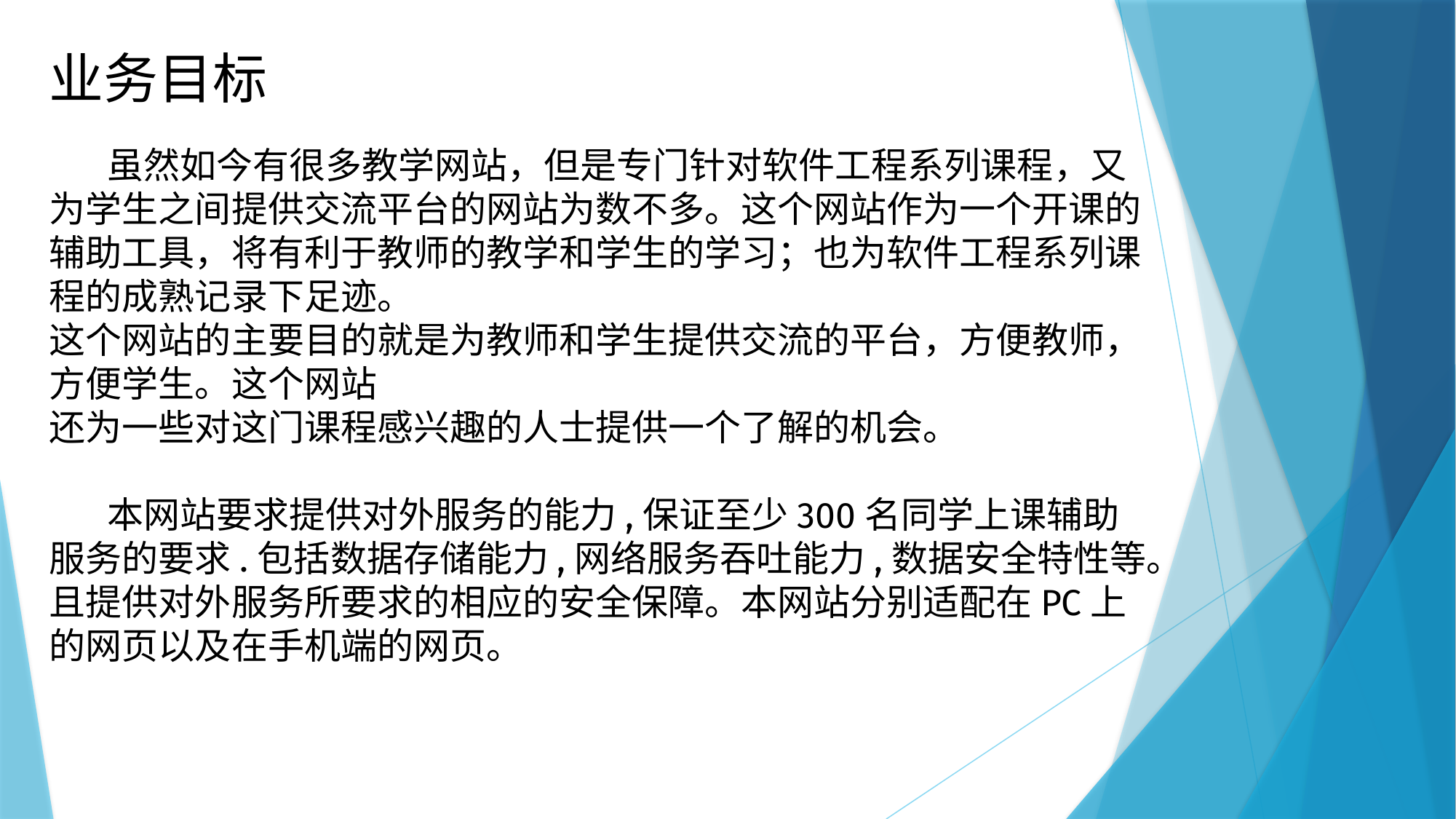

业务目标

      虽然如今有很多教学网站，但是专门针对软件工程系列课程，又为学生之间提供交流平台的网站为数不多。这个网站作为一个开课的辅助工具，将有利于教师的教学和学生的学习；也为软件工程系列课程的成熟记录下足迹。
这个网站的主要目的就是为教师和学生提供交流的平台，方便教师，方便学生。这个网站
还为一些对这门课程感兴趣的人士提供一个了解的机会。

      本网站要求提供对外服务的能力,保证至少300名同学上课辅助服务的要求.包括数据存储能力,网络服务吞吐能力,数据安全特性等。且提供对外服务所要求的相应的安全保障。本网站分别适配在PC上的网页以及在手机端的网页。